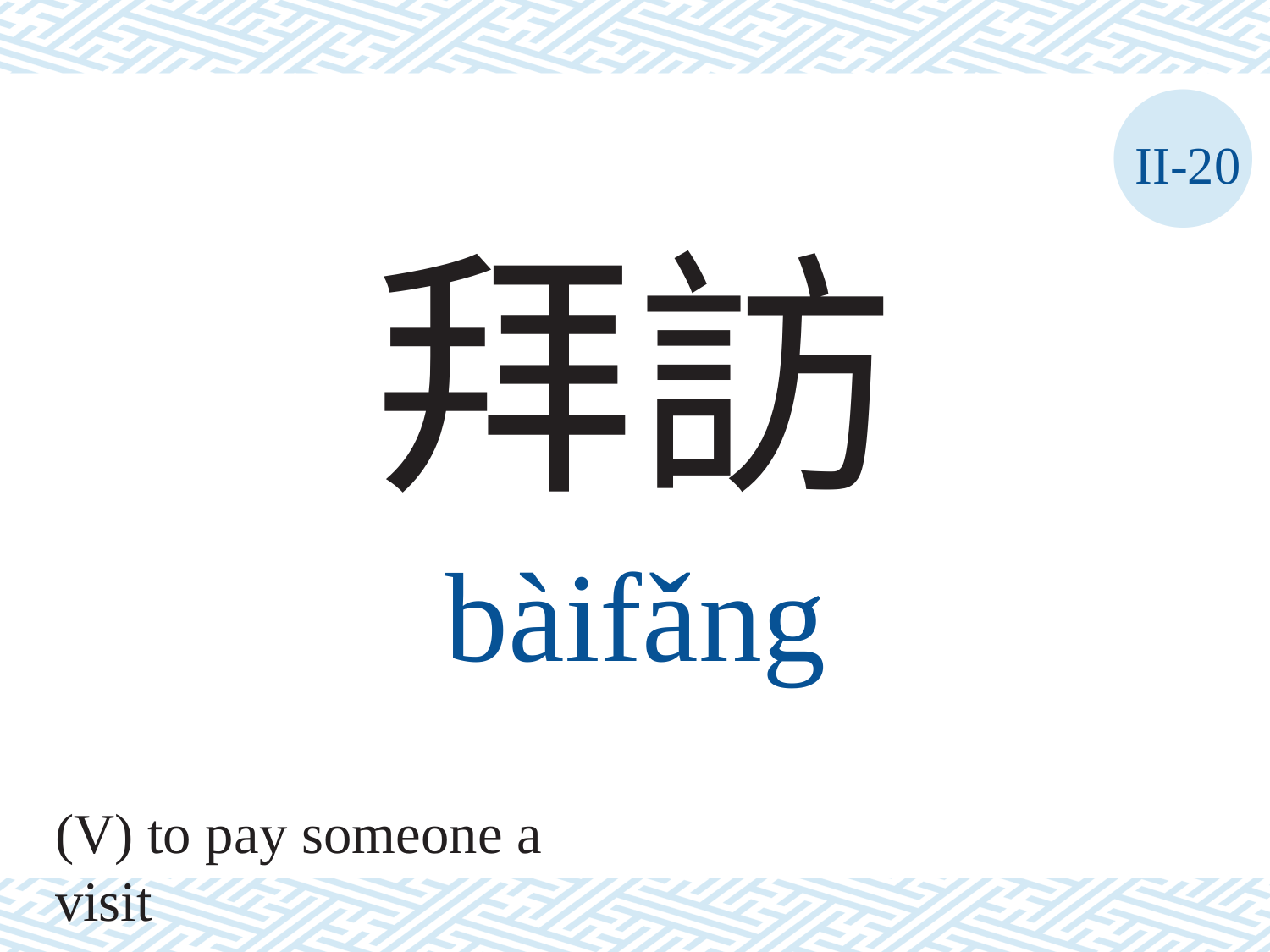

II-20
拜訪
bàifǎng
(V) to pay someone a visit